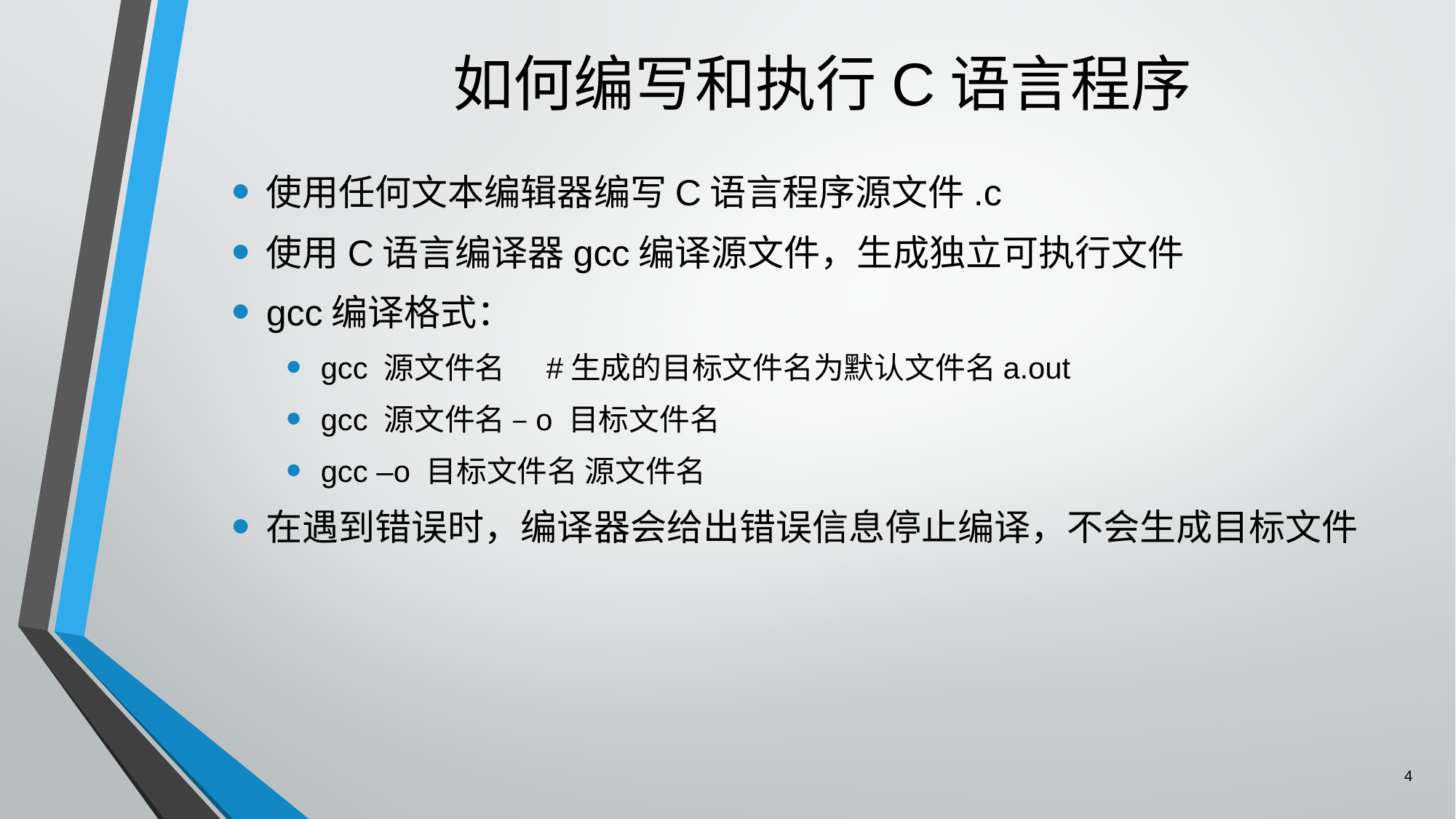

# 如何编写和执行C语言程序
使用任何文本编辑器编写C语言程序源文件.c
使用C语言编译器gcc编译源文件，生成独立可执行文件
gcc编译格式：
gcc 源文件名     #生成的目标文件名为默认文件名a.out
gcc 源文件名 –o 目标文件名
gcc –o 目标文件名 源文件名
在遇到错误时，编译器会给出错误信息停止编译，不会生成目标文件
4